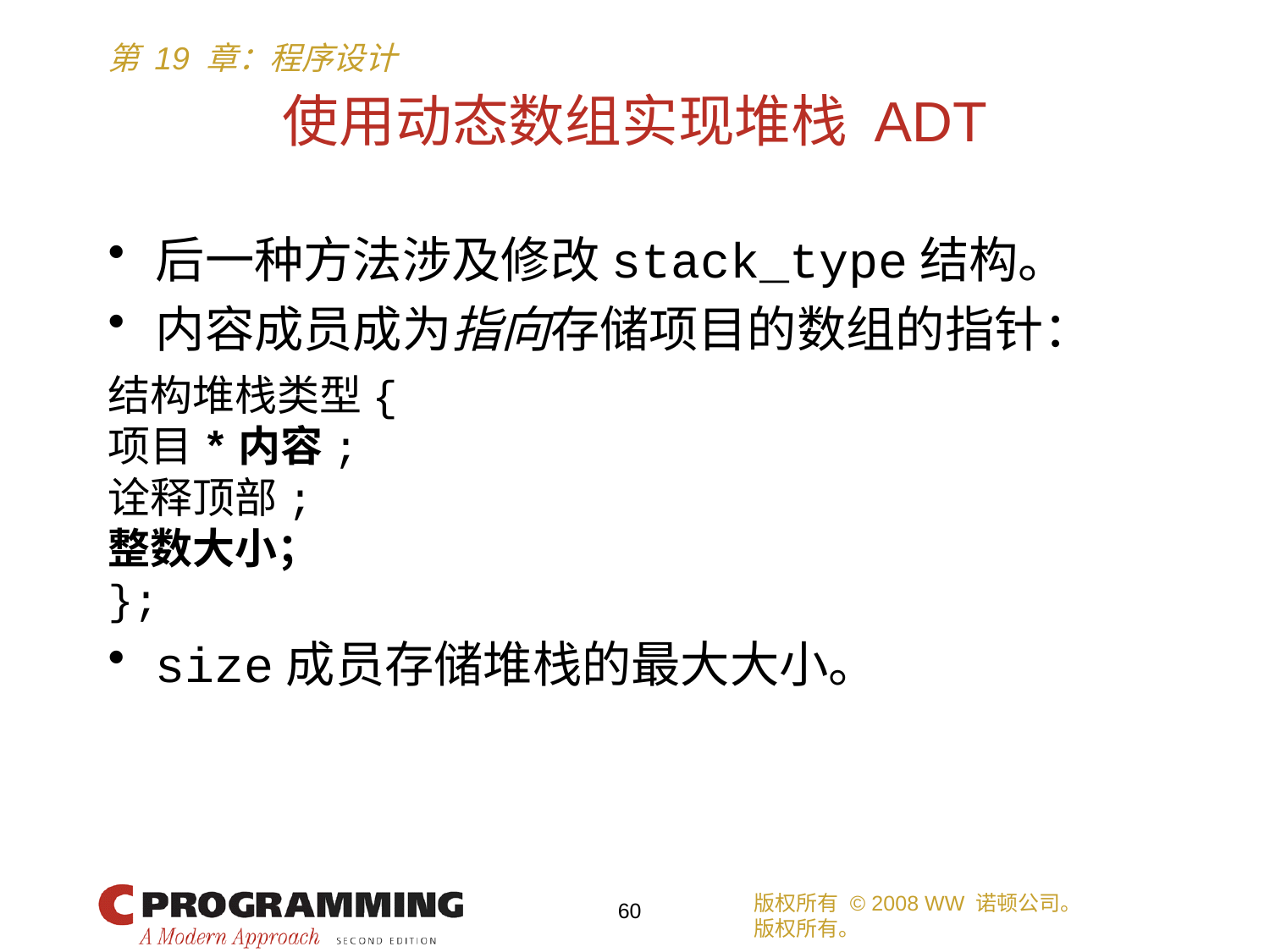

# 使用动态数组实现堆栈 ADT
后一种方法涉及修改stack_type结构。
内容成员成为指向存储项目的数组的指针：
结构堆栈类型{
项目*内容;
诠释顶部;
整数大小；
};
size成员存储堆栈的最大大小。
版权所有 © 2008 WW 诺顿公司。
版权所有。
60